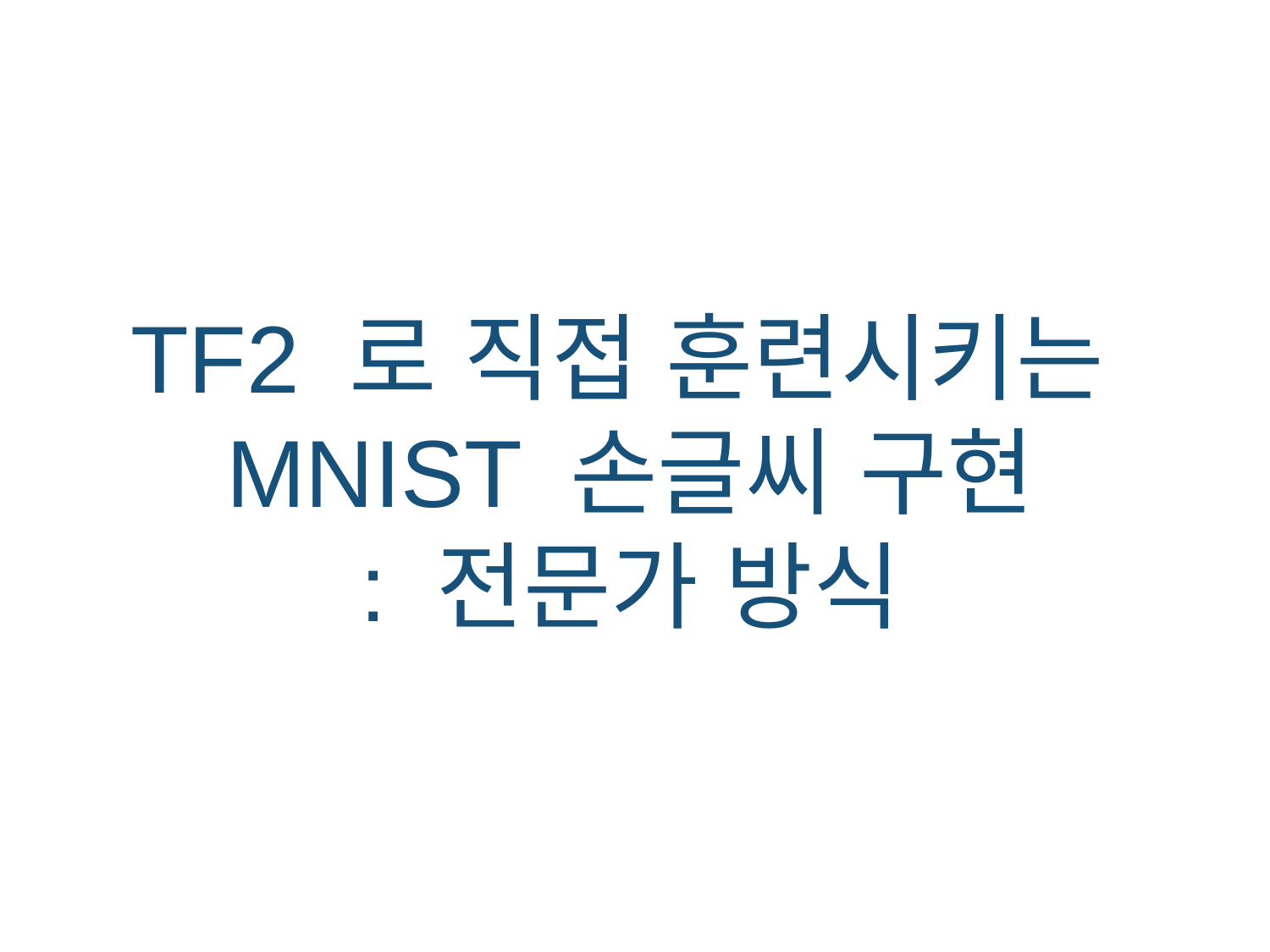

TF2 로 직접 훈련시키는
MNIST 손글씨 구현
: 전문가 방식